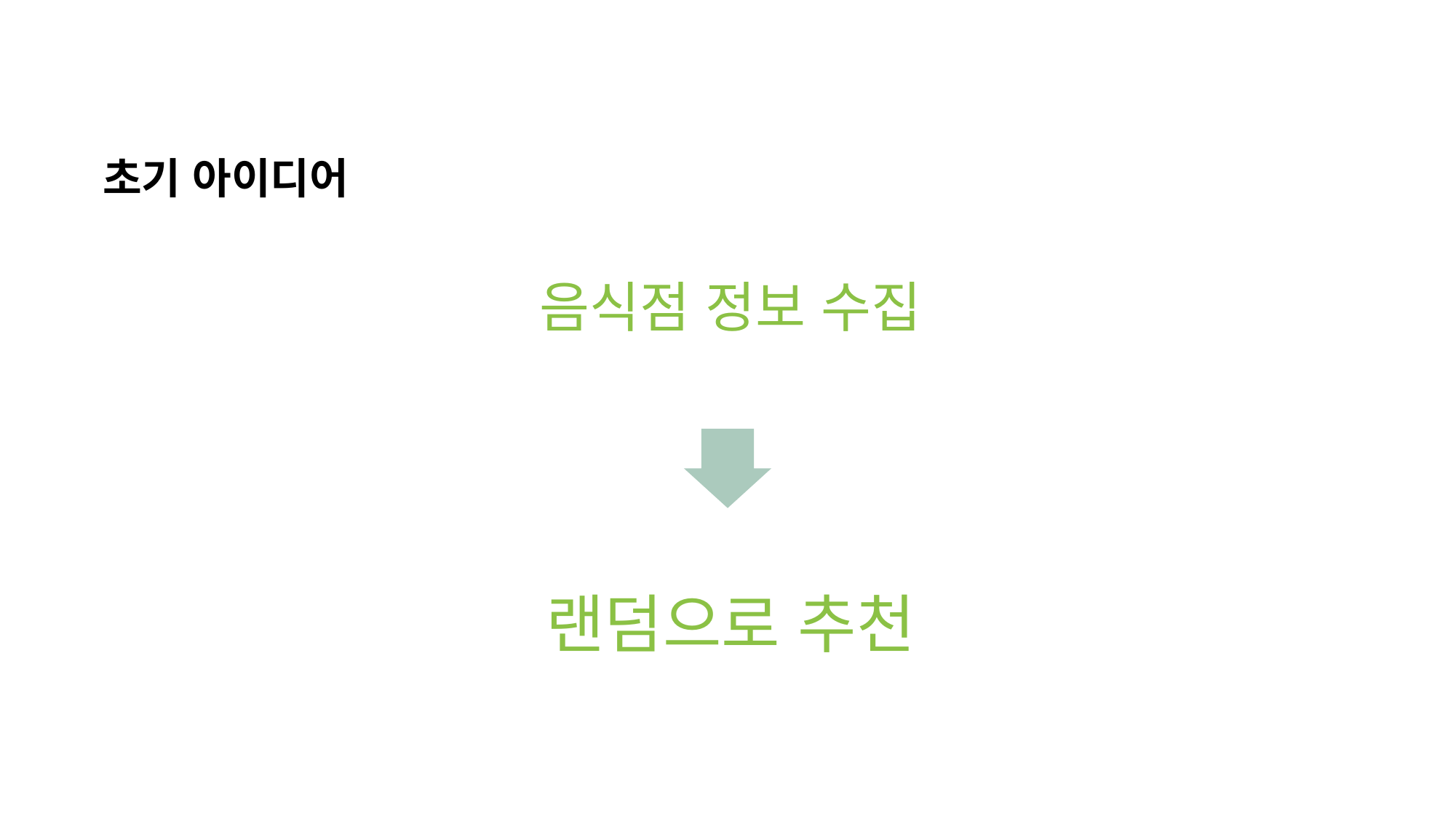

초기 아이디어
음식점 정보 수집

랜덤으로 추천